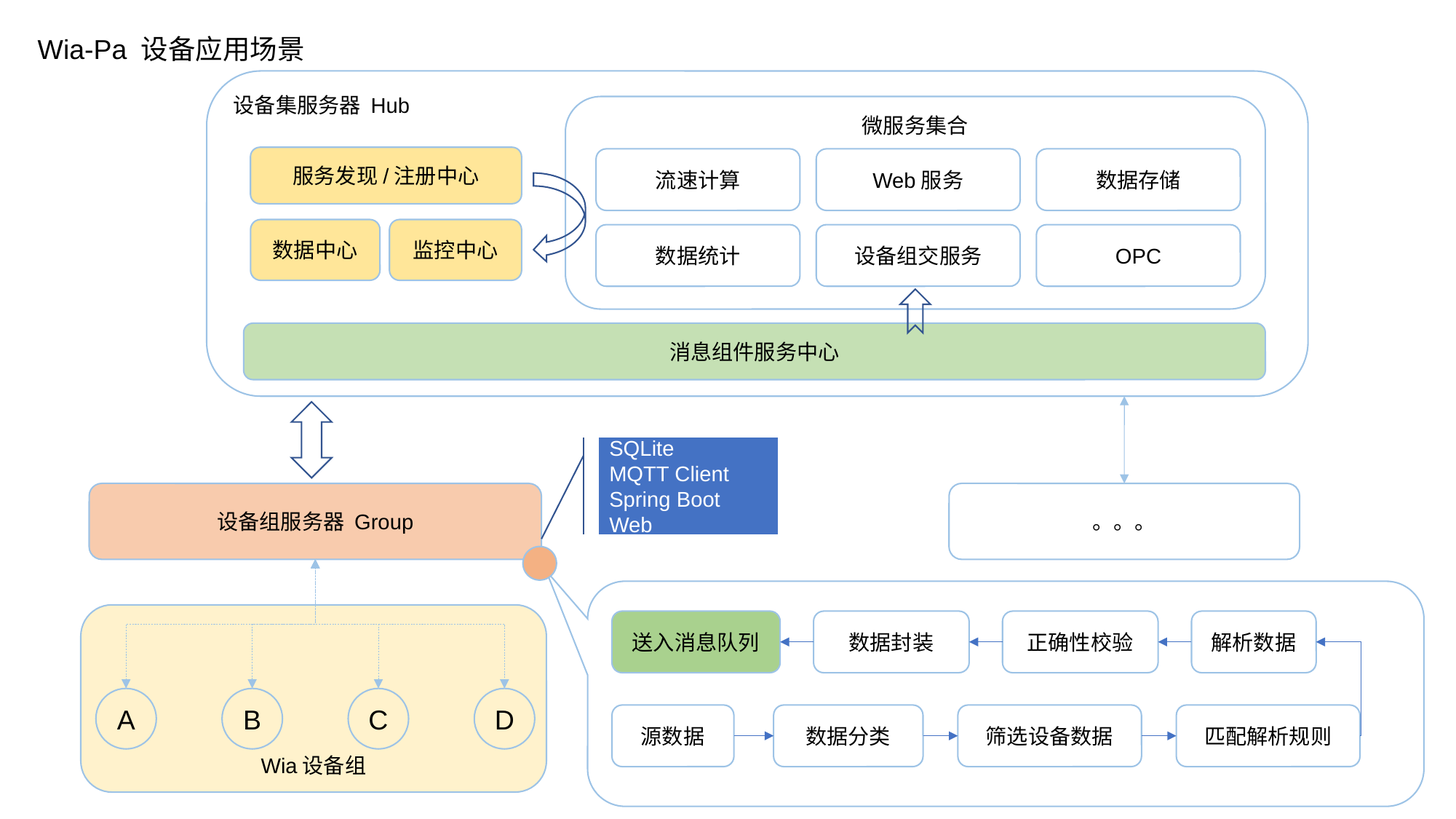

Wia-Pa 设备应用场景
设备集服务器 Hub
微服务集合
服务发现/注册中心
流速计算
Web服务
数据存储

数据中心
监控中心
数据统计
设备组交服务
OPC

消息组件服务中心

SQLite
MQTT Client
Spring Boot Web
设备组服务器 Group
。。。

Wia设备组
送入消息队列
数据封装
正确性校验
解析数据
D
A
B
C
源数据
数据分类
筛选设备数据
匹配解析规则